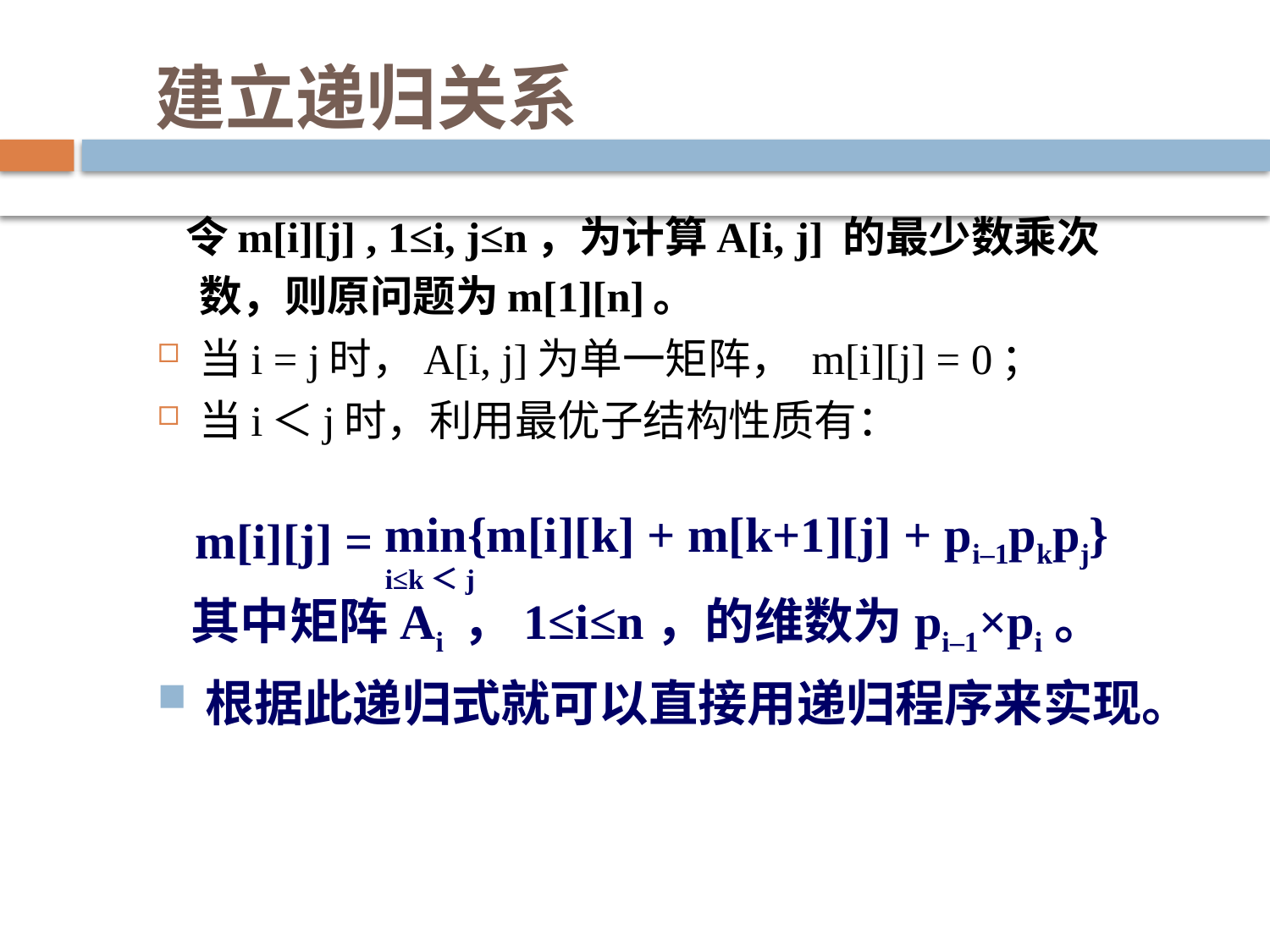

# 建立递归关系
  令m[i][j] , 1≤i, j≤n，为计算A[i, j] 的最少数乘次数，则原问题为m[1][n]。
当i = j时，A[i, j]为单一矩阵， m[i][j] = 0；
当i＜j时，利用最优子结构性质有：
min{m[i][k] + m[k+1][j] + pi–1pkpj}
i≤k＜j
m[i][j] =
其中矩阵Ai ，1≤i≤n，的维数为pi–1×pi。
根据此递归式就可以直接用递归程序来实现。